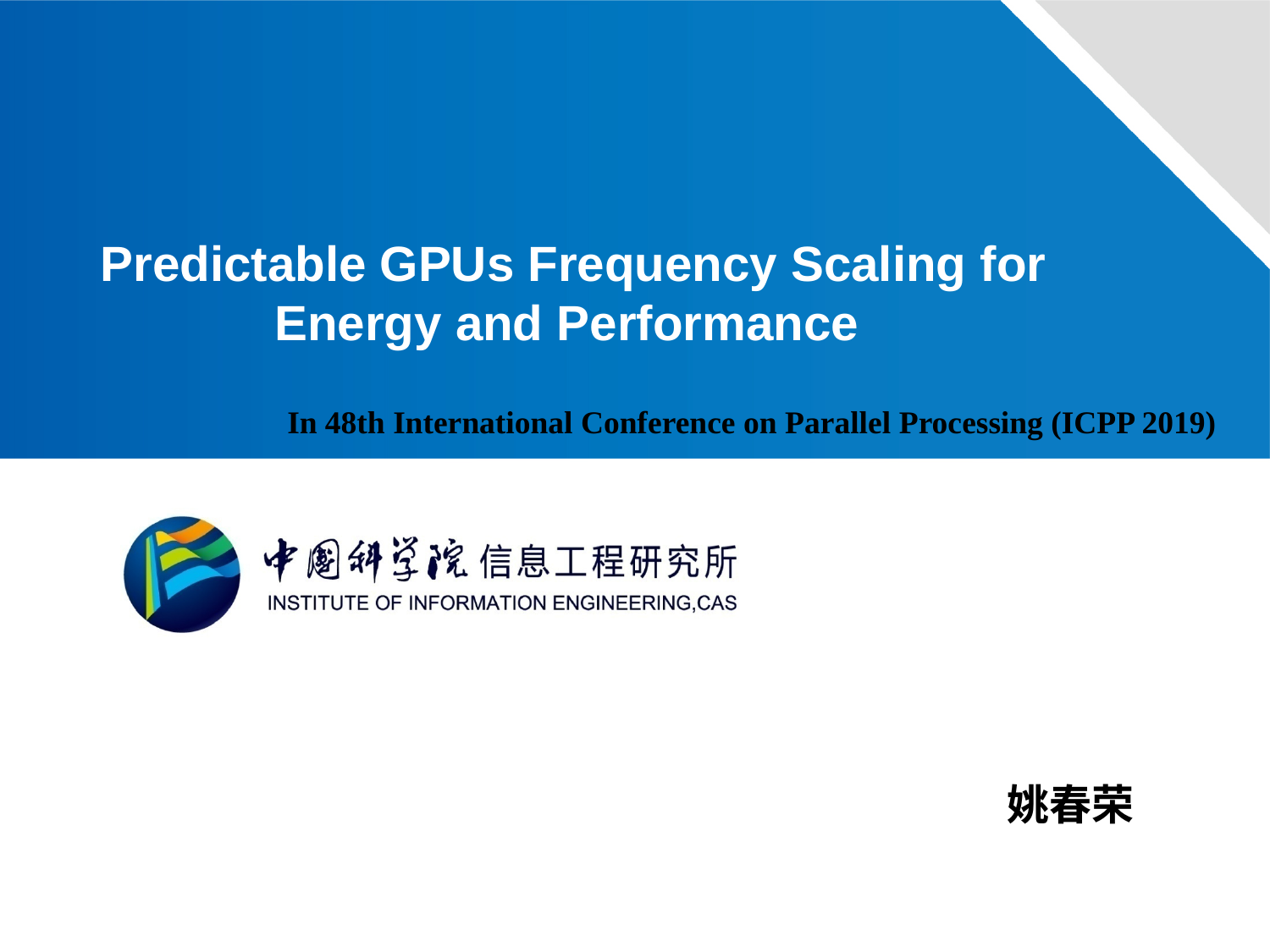

Predictable GPUs Frequency Scaling for Energy and Performance
In 48th International Conference on Parallel Processing (ICPP 2019)
姚春荣